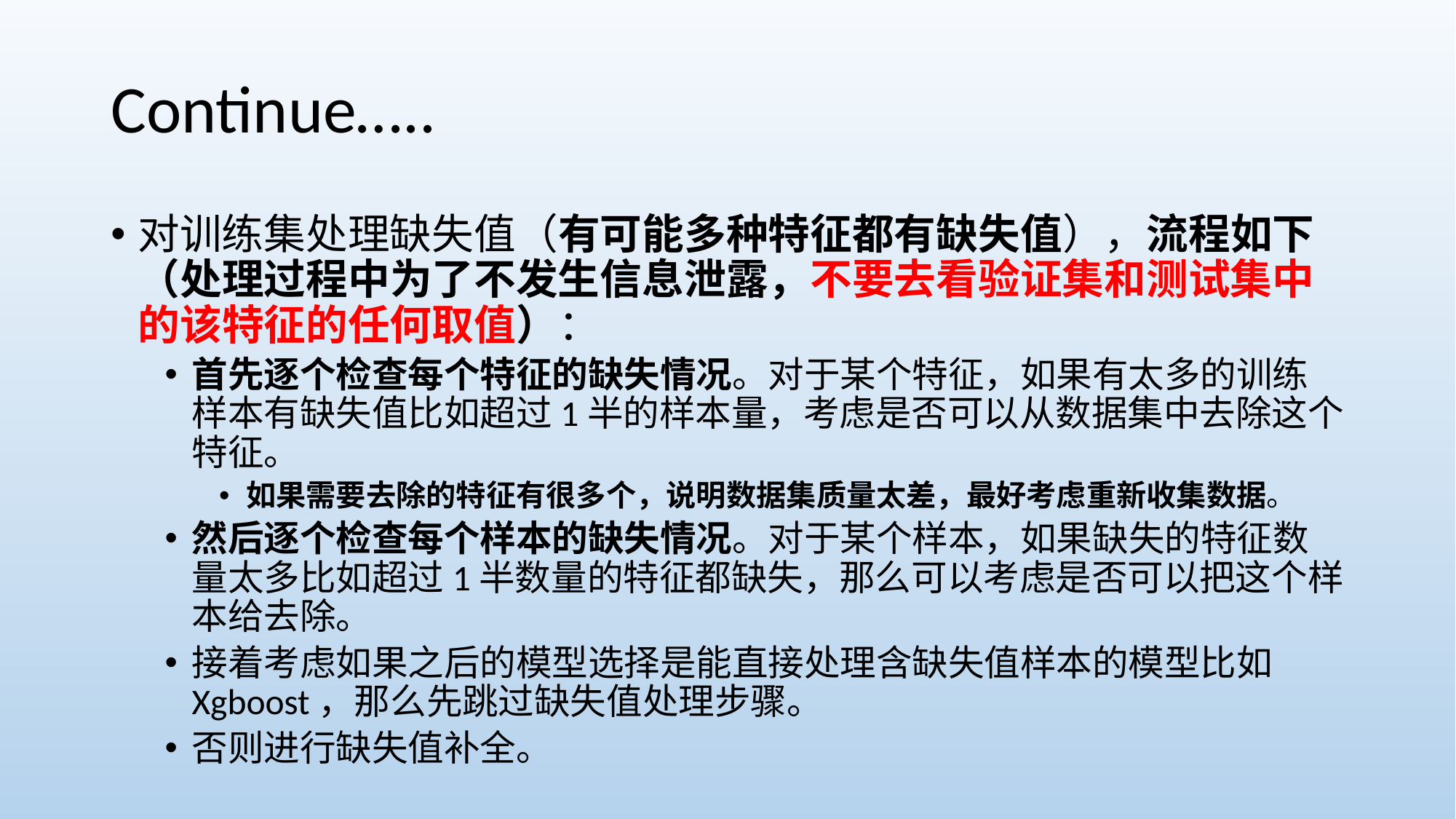

# Continue…..
对训练集处理缺失值（有可能多种特征都有缺失值），流程如下（处理过程中为了不发生信息泄露，不要去看验证集和测试集中的该特征的任何取值）：
首先逐个检查每个特征的缺失情况。对于某个特征，如果有太多的训练样本有缺失值比如超过1半的样本量，考虑是否可以从数据集中去除这个特征。
如果需要去除的特征有很多个，说明数据集质量太差，最好考虑重新收集数据。
然后逐个检查每个样本的缺失情况。对于某个样本，如果缺失的特征数量太多比如超过1半数量的特征都缺失，那么可以考虑是否可以把这个样本给去除。
接着考虑如果之后的模型选择是能直接处理含缺失值样本的模型比如Xgboost，那么先跳过缺失值处理步骤。
否则进行缺失值补全。